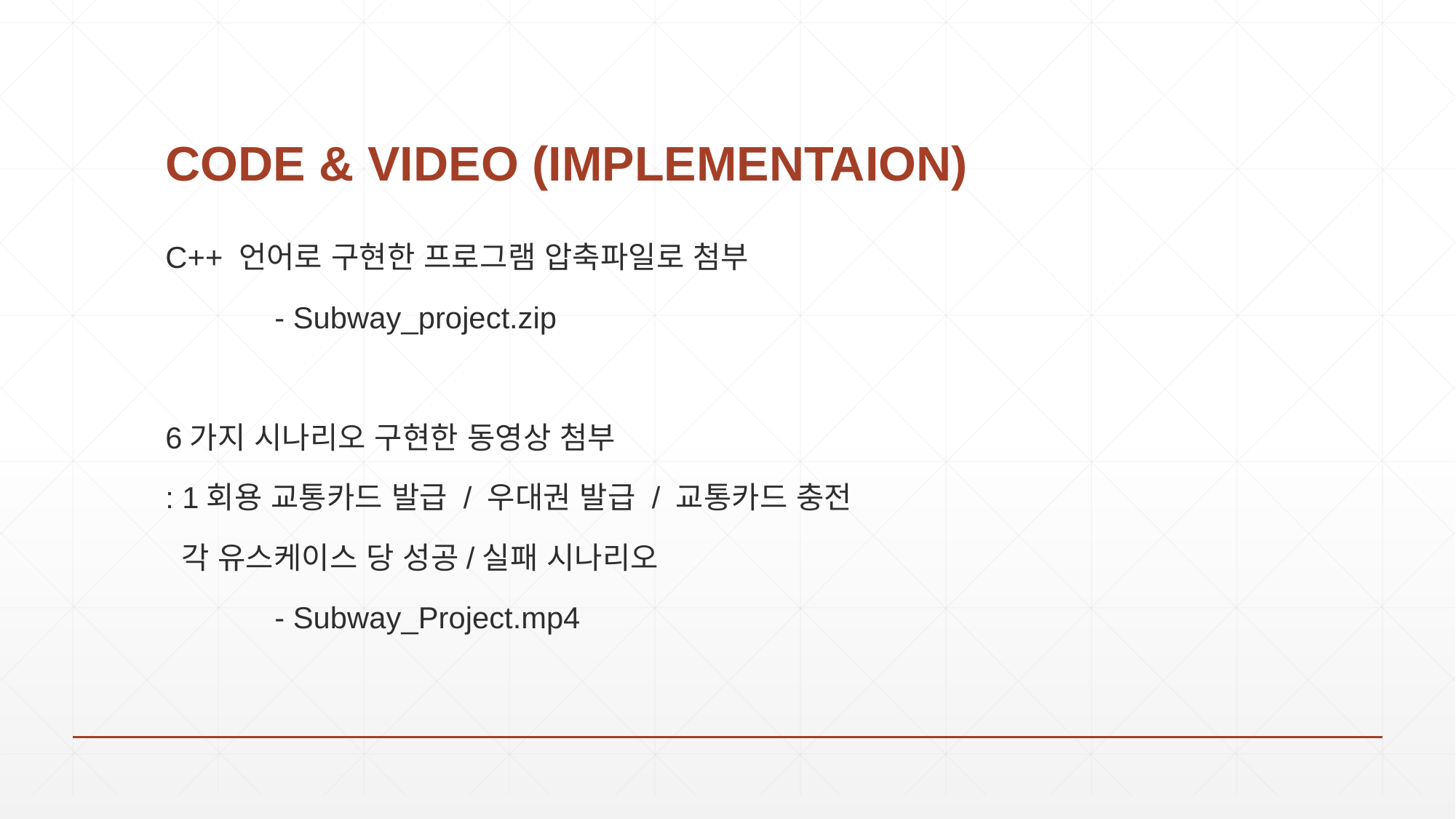

# CODE & VIDEO (IMPLEMENTAION)
C++ 언어로 구현한 프로그램 압축파일로 첨부
	- Subway_project.zip

6가지 시나리오 구현한 동영상 첨부
: 1회용 교통카드 발급 / 우대권 발급 / 교통카드 충전
 각 유스케이스 당 성공/실패 시나리오
	- Subway_Project.mp4